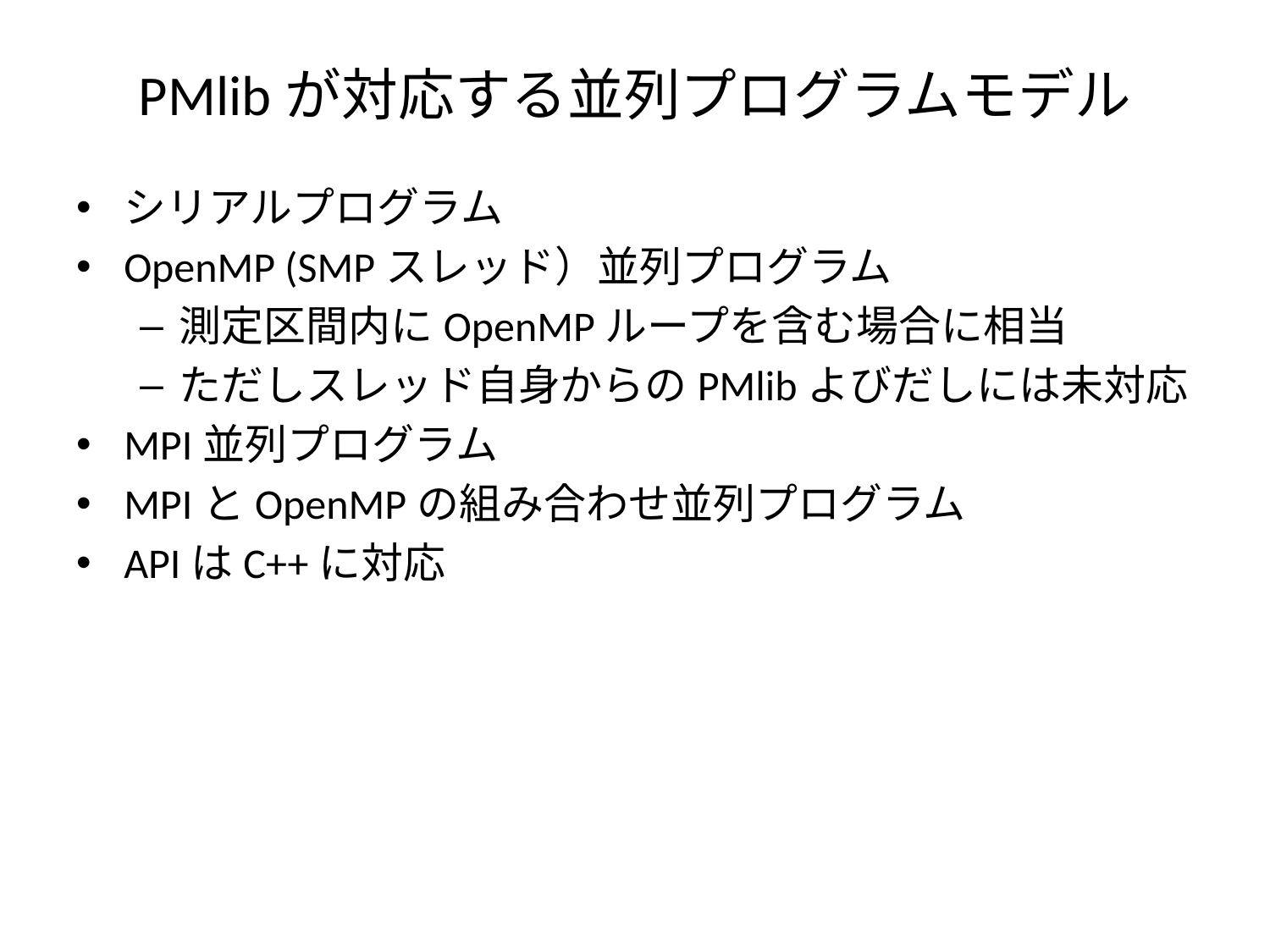

# PMlibが対応する並列プログラムモデル
シリアルプログラム
OpenMP (SMPスレッド）並列プログラム
測定区間内にOpenMPループを含む場合に相当
ただしスレッド自身からのPMlibよびだしには未対応
MPI並列プログラム
MPIとOpenMPの組み合わせ並列プログラム
APIはC++に対応